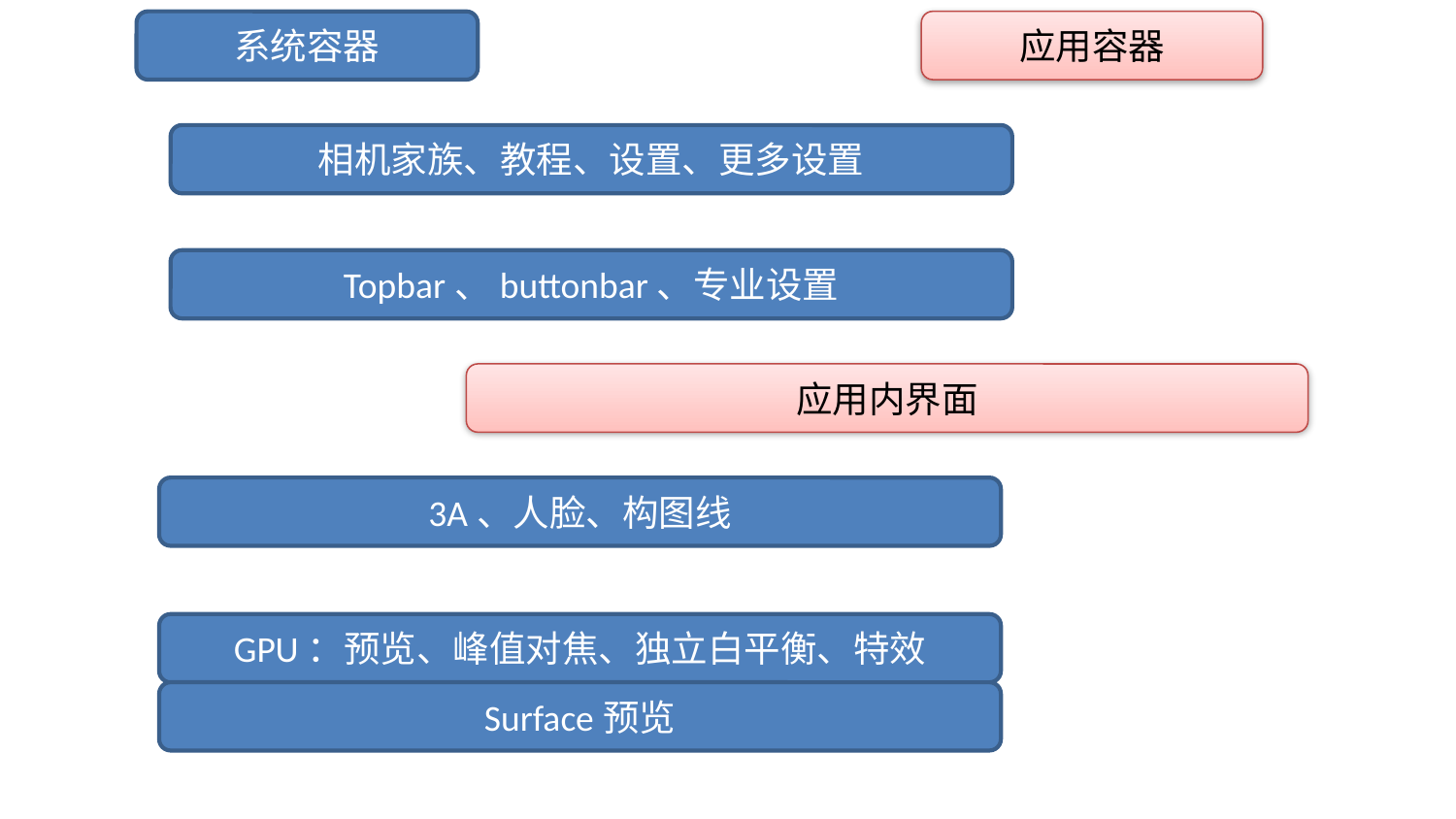

系统容器
应用容器
相机家族、教程、设置、更多设置
Topbar、buttonbar、专业设置
应用内界面
3A、人脸、构图线
GPU：预览、峰值对焦、独立白平衡、特效
Surface预览